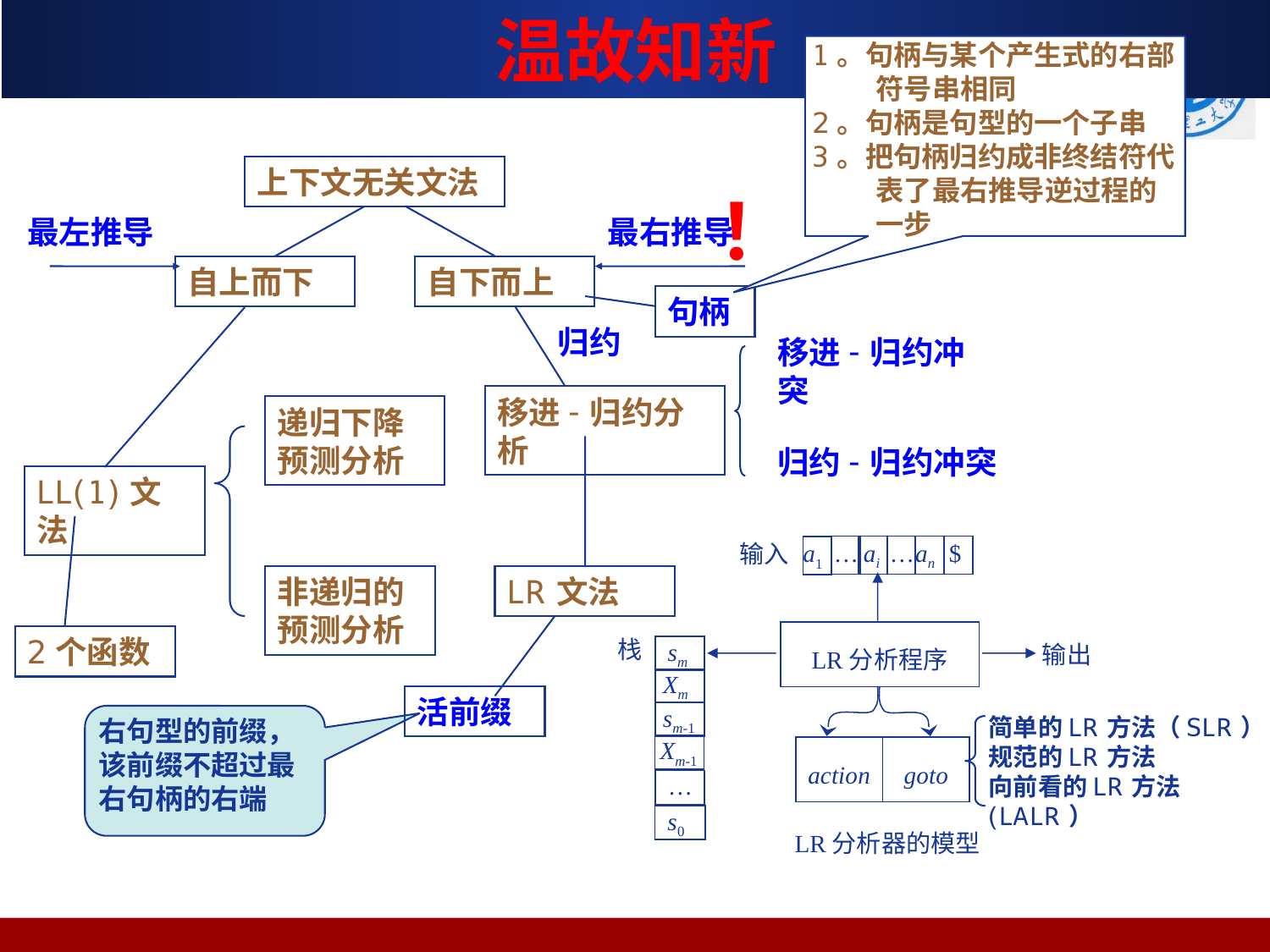

# 温故知新
1。句柄与某个产生式的右部符号串相同
2。句柄是句型的一个子串
3。把句柄归约成非终结符代表了最右推导逆过程的一步
上下文无关文法
！
最左推导

最右推导

自上而下
自下而上

句柄

归约
移进-归约冲突

移进-归约分析
递归下降预测分析

归约-归约冲突
LL(1)文法

输入
$
…
ai
…
an
a1

LR分析程序
栈
输出
sm
Xm
sm-1
Xm-1
…
s0

action
goto
LR分析器的模型
LR文法
非递归的预测分析

2个函数
活前缀
右句型的前缀，该前缀不超过最右句柄的右端
简单的LR方法（SLR）
规范的LR方法
向前看的LR方法(LALR）